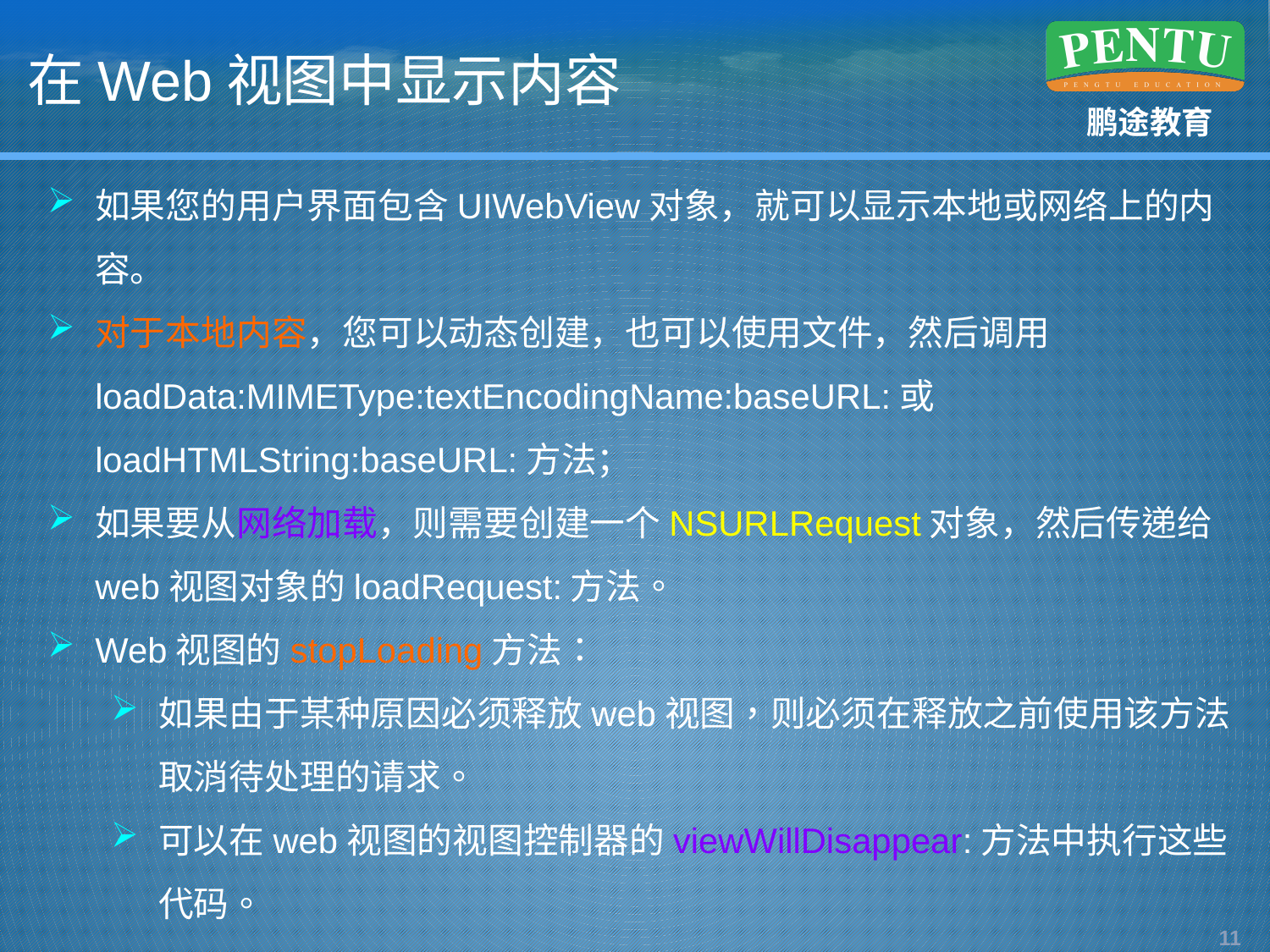

# 在Web视图中显示内容
如果您的用户界面包含UIWebView对象，就可以显示本地或网络上的内容。
对于本地内容，您可以动态创建，也可以使用文件，然后调用loadData:MIMEType:textEncodingName:baseURL:或loadHTMLString:baseURL:方法；
如果要从网络加载，则需要创建一个NSURLRequest对象，然后传递给web视图对象的loadRequest:方法。
Web视图的stopLoading方法：
如果由于某种原因必须释放web视图，则必须在释放之前使用该方法取消待处理的请求。
可以在web视图的视图控制器的viewWillDisappear:方法中执行这些代码。
11